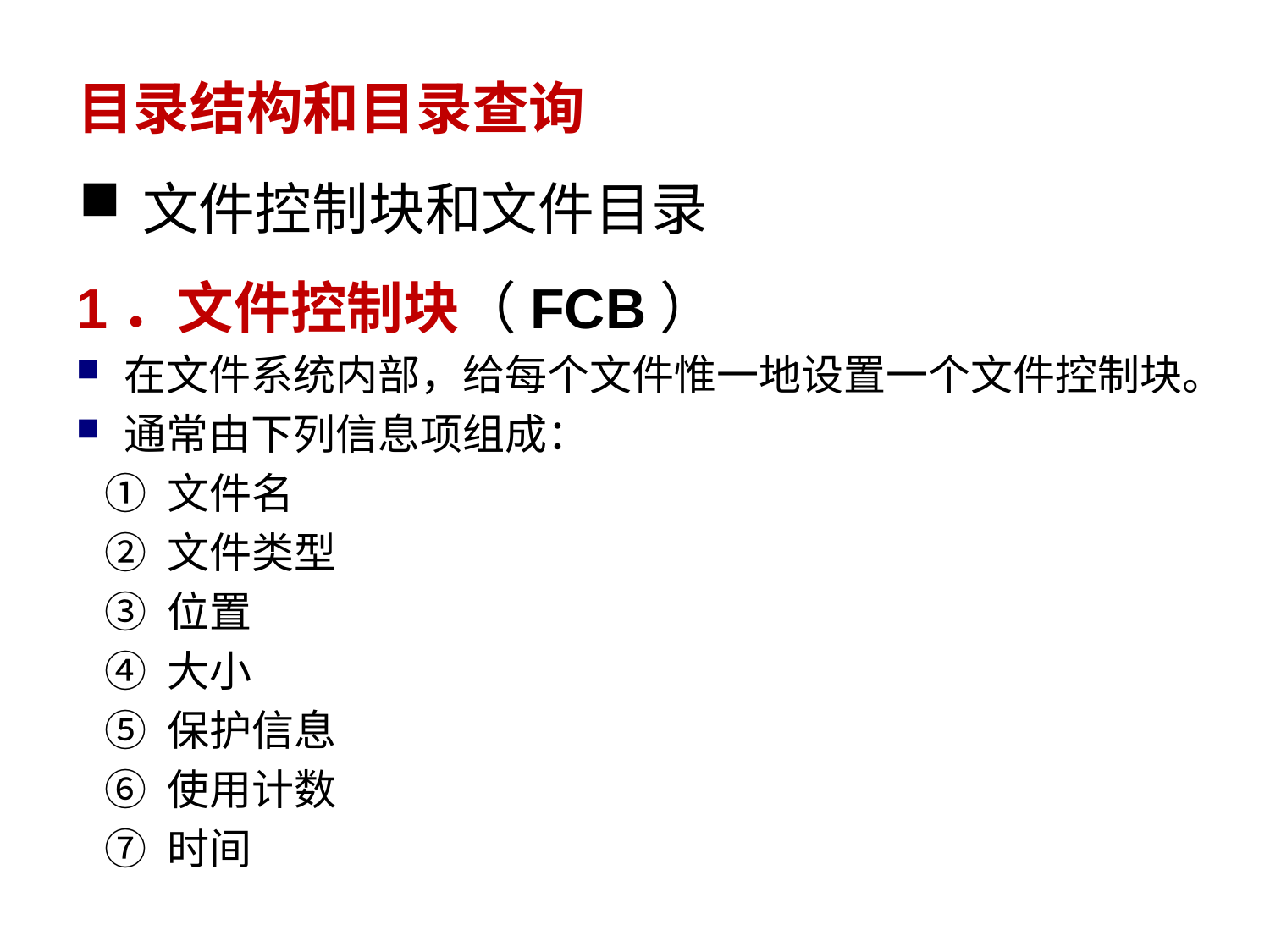

目录结构和目录查询
# 文件控制块和文件目录
1．文件控制块（FCB）
在文件系统内部，给每个文件惟一地设置一个文件控制块。
通常由下列信息项组成：
   ① 文件名
   ② 文件类型
   ③ 位置
   ④ 大小
   ⑤ 保护信息
   ⑥ 使用计数
   ⑦ 时间